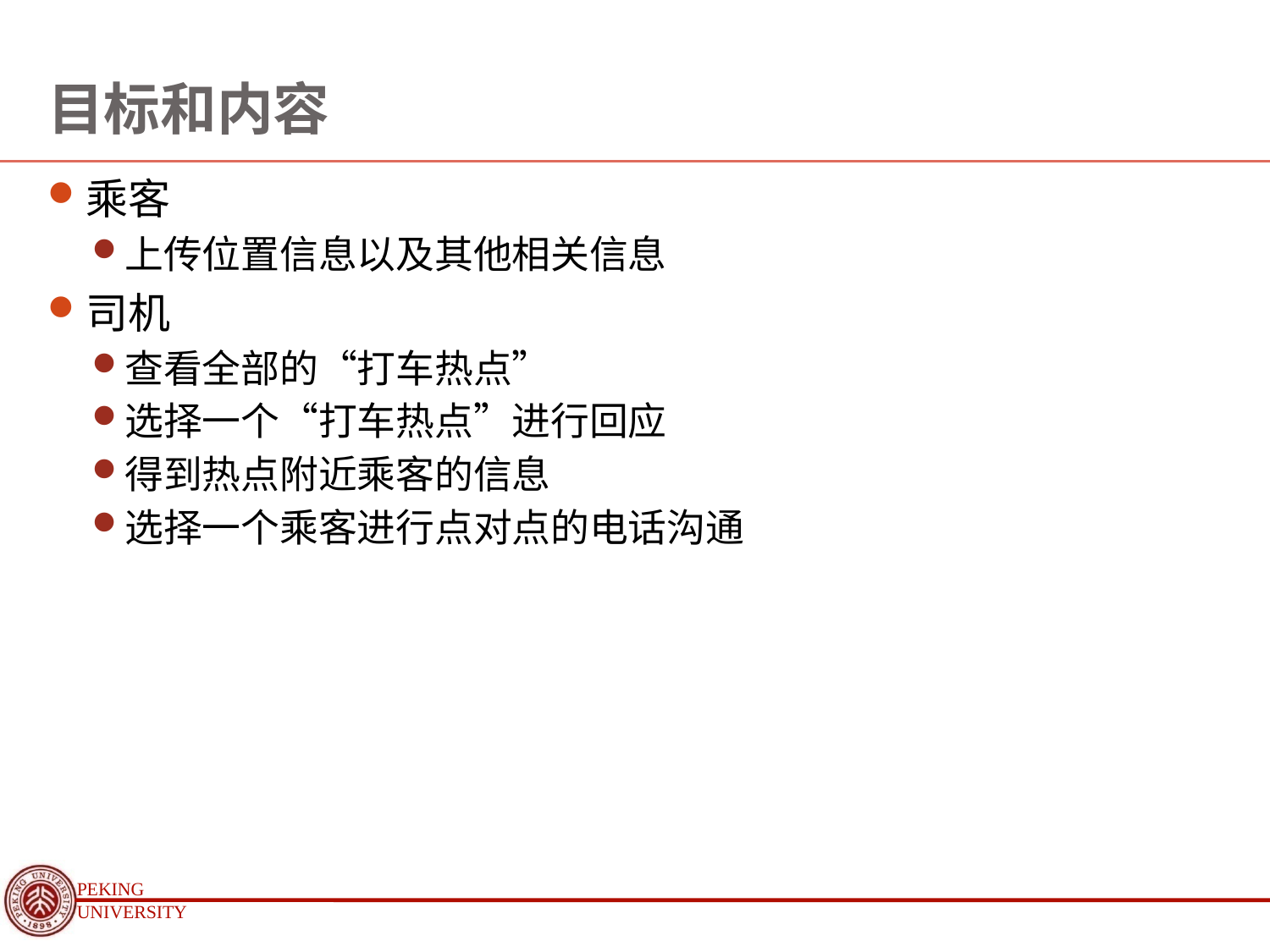

# 目标和内容
乘客
上传位置信息以及其他相关信息
司机
查看全部的“打车热点”
选择一个“打车热点”进行回应
得到热点附近乘客的信息
选择一个乘客进行点对点的电话沟通